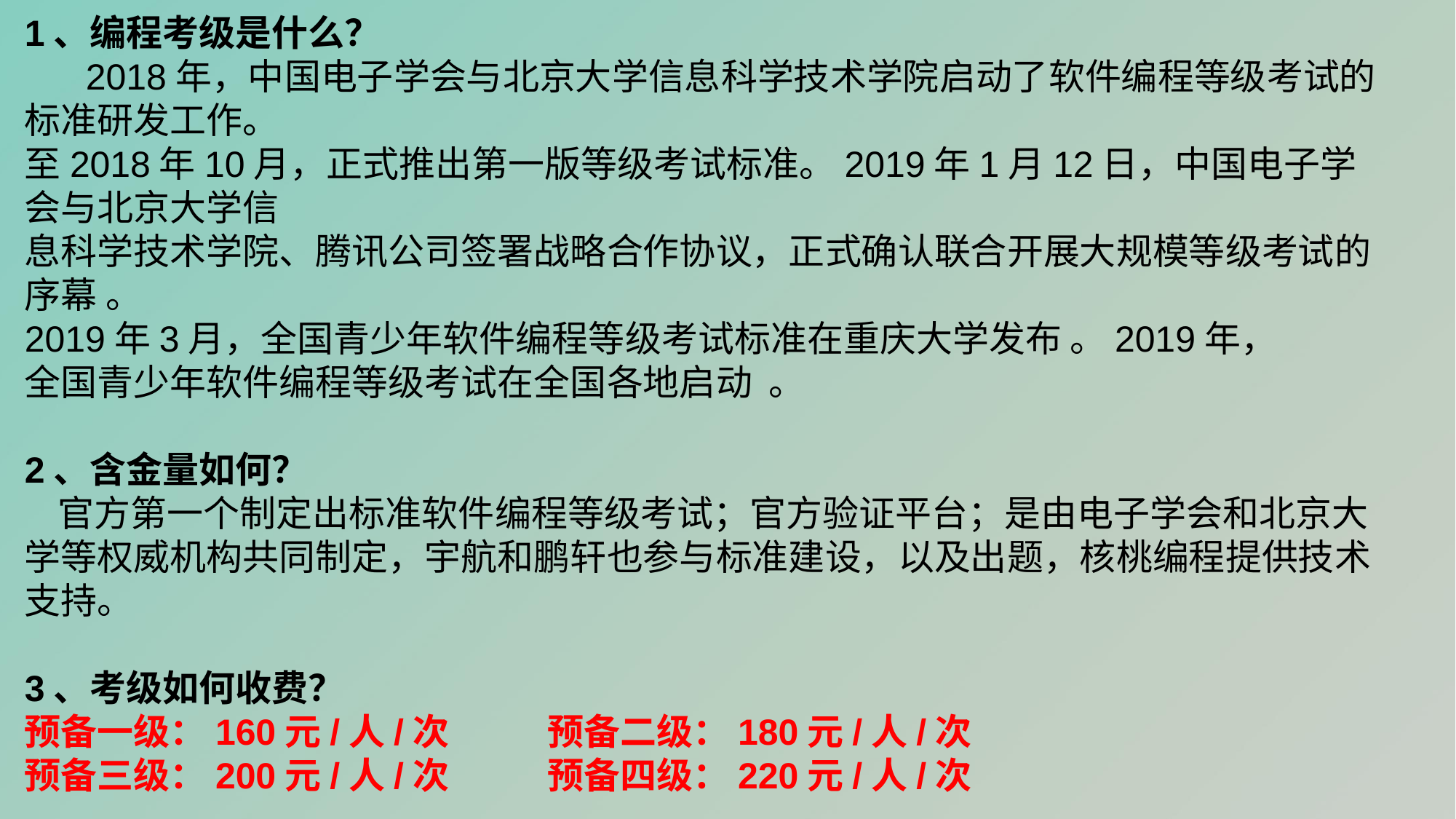

1、编程考级是什么？
      2018年，中国电子学会与北京大学信息科学技术学院启动了软件编程等级考试的标准研发工作。
至2018年10月，正式推出第一版等级考试标准。2019年1月12日，中国电子学会与北京大学信
息科学技术学院、腾讯公司签署战略合作协议，正式确认联合开展大规模等级考试的序幕 。
2019年3月，全国青少年软件编程等级考试标准在重庆大学发布 。2019年，
全国青少年软件编程等级考试在全国各地启动  。

2、含金量如何？
   官方第一个制定出标准软件编程等级考试；官方验证平台；是由电子学会和北京大学等权威机构共同制定，宇航和鹏轩也参与标准建设，以及出题，核桃编程提供技术支持。

3、考级如何收费？
预备一级：160元/人/次            预备二级：180元/人/次
预备三级：200元/人/次            预备四级：220元/人/次